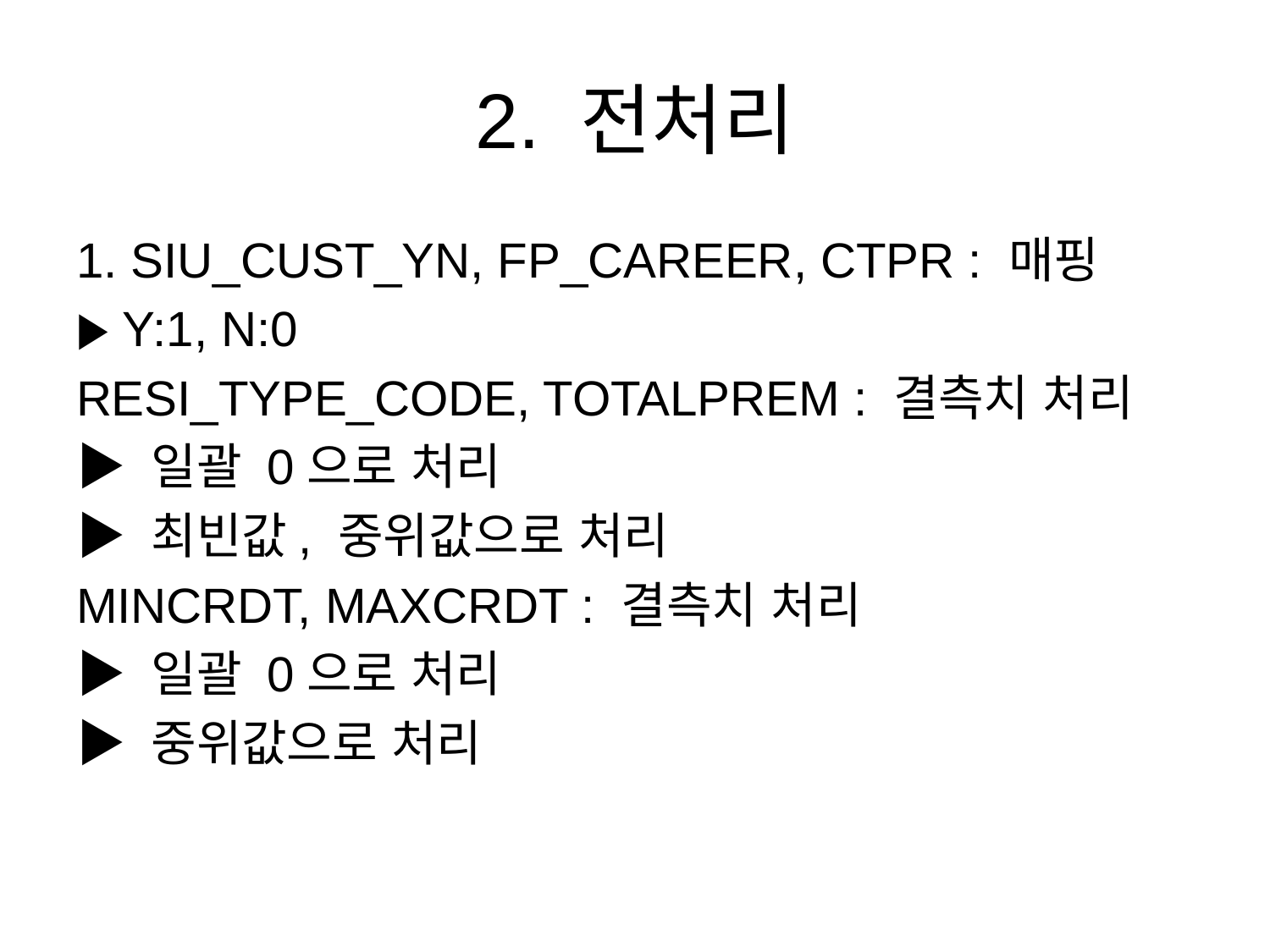

# 2. 전처리
1. SIU_CUST_YN, FP_CAREER, CTPR : 매핑
▶ Y:1, N:0
RESI_TYPE_CODE, TOTALPREM : 결측치 처리
▶ 일괄 0으로 처리
▶ 최빈값, 중위값으로 처리
MINCRDT, MAXCRDT : 결측치 처리
▶ 일괄 0으로 처리
▶ 중위값으로 처리